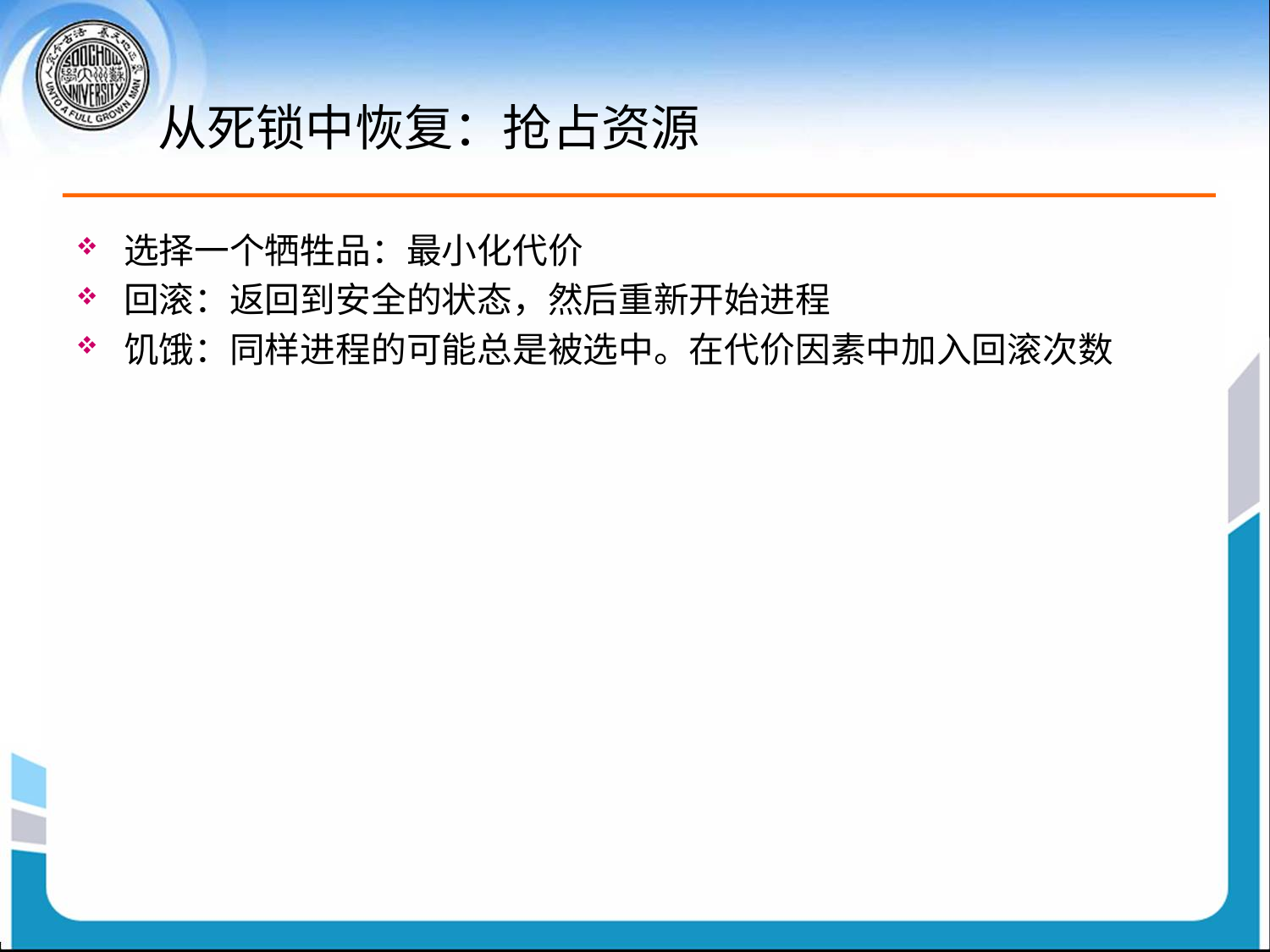

# 从死锁中恢复：抢占资源
选择一个牺牲品：最小化代价
回滚：返回到安全的状态，然后重新开始进程
饥饿：同样进程的可能总是被选中。在代价因素中加入回滚次数